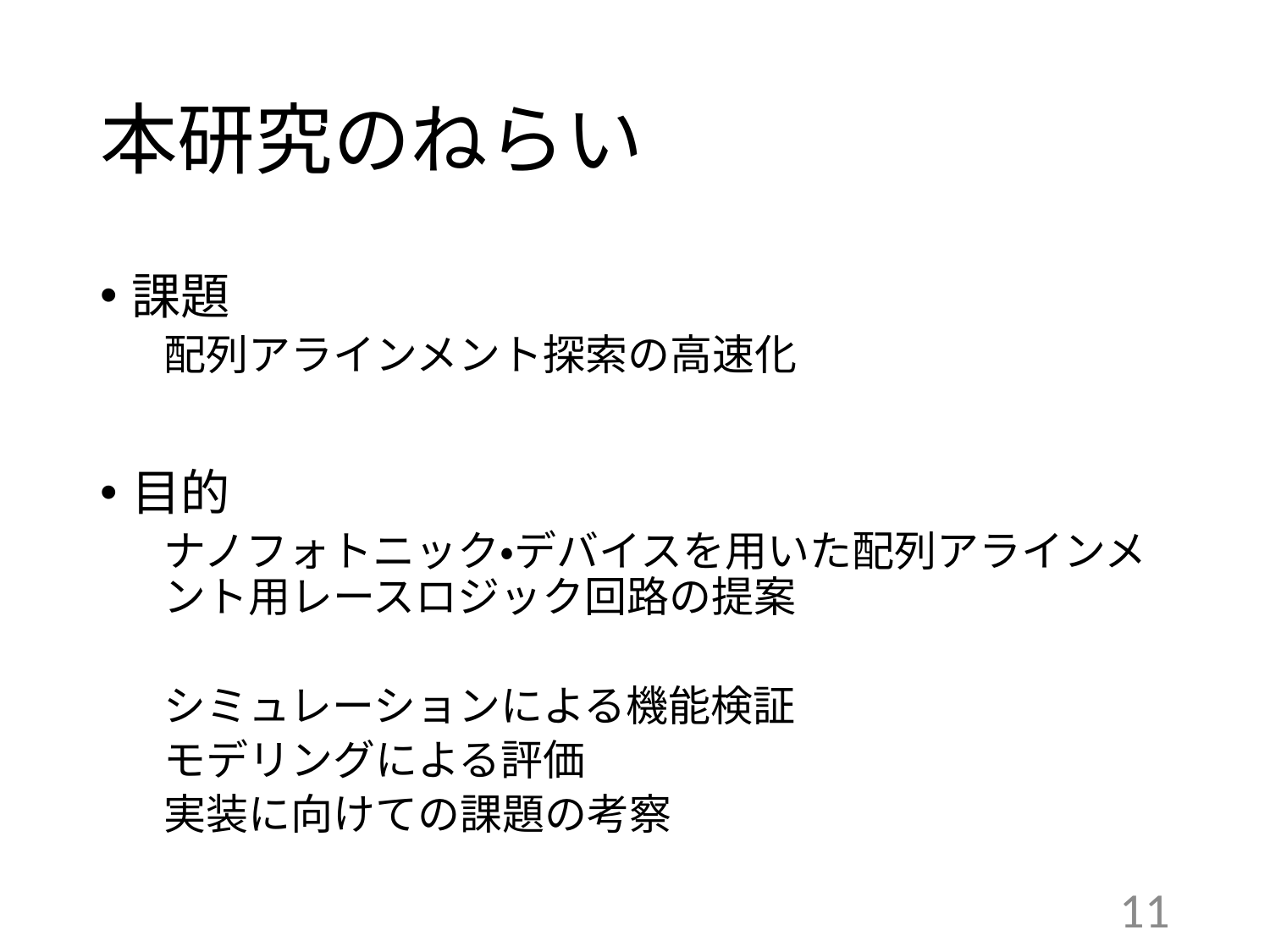

# 本研究のねらい
課題
配列アラインメント探索の高速化

目的
ナノフォトニック・デバイスを用いた配列アラインメント用レースロジック回路の提案

シミュレーションによる機能検証
モデリングによる評価
実装に向けての課題の考察
11